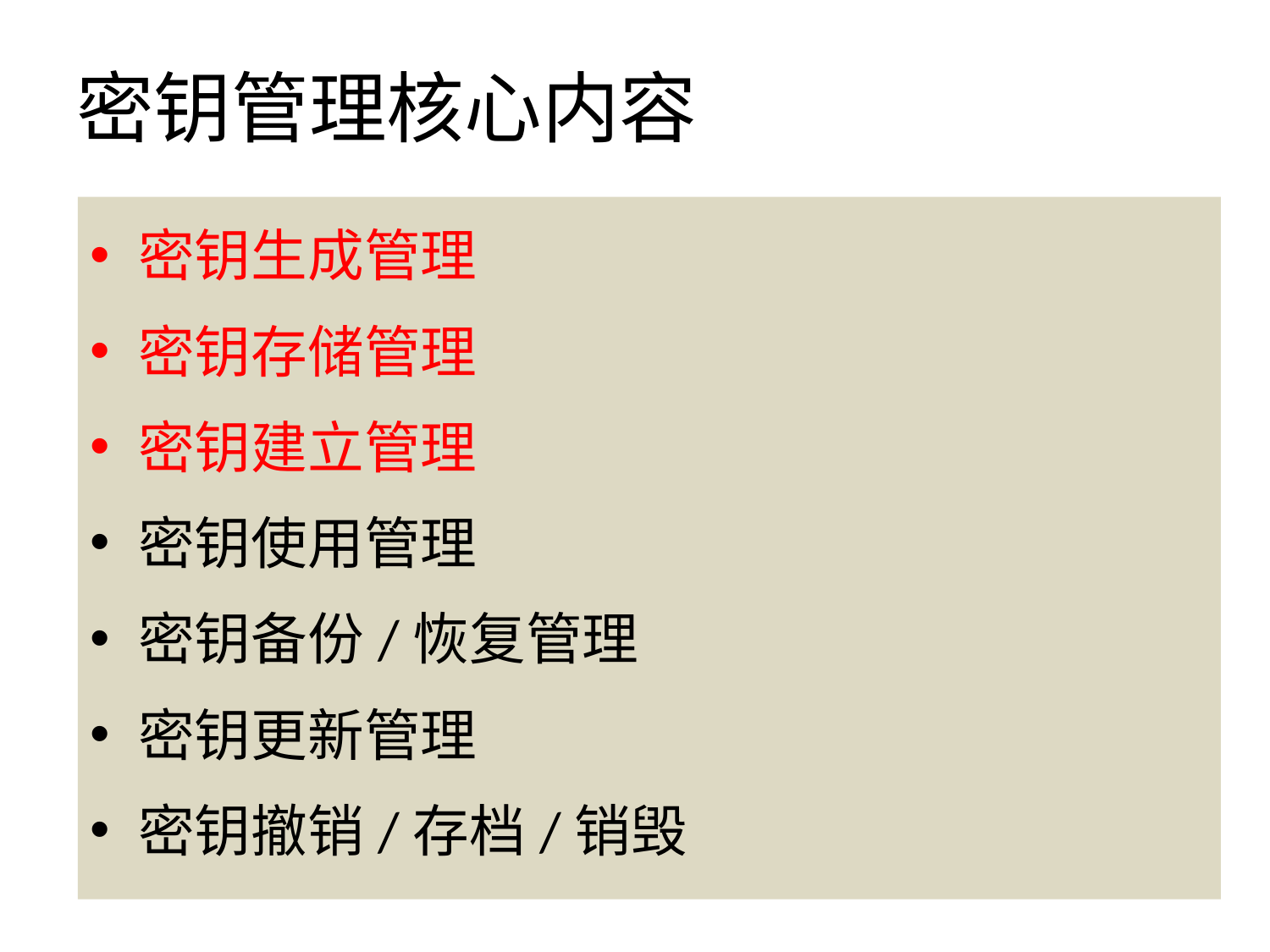

# 密钥管理核心内容
密钥生成管理
密钥存储管理
密钥建立管理
密钥使用管理
密钥备份/恢复管理
密钥更新管理
密钥撤销/存档/销毁